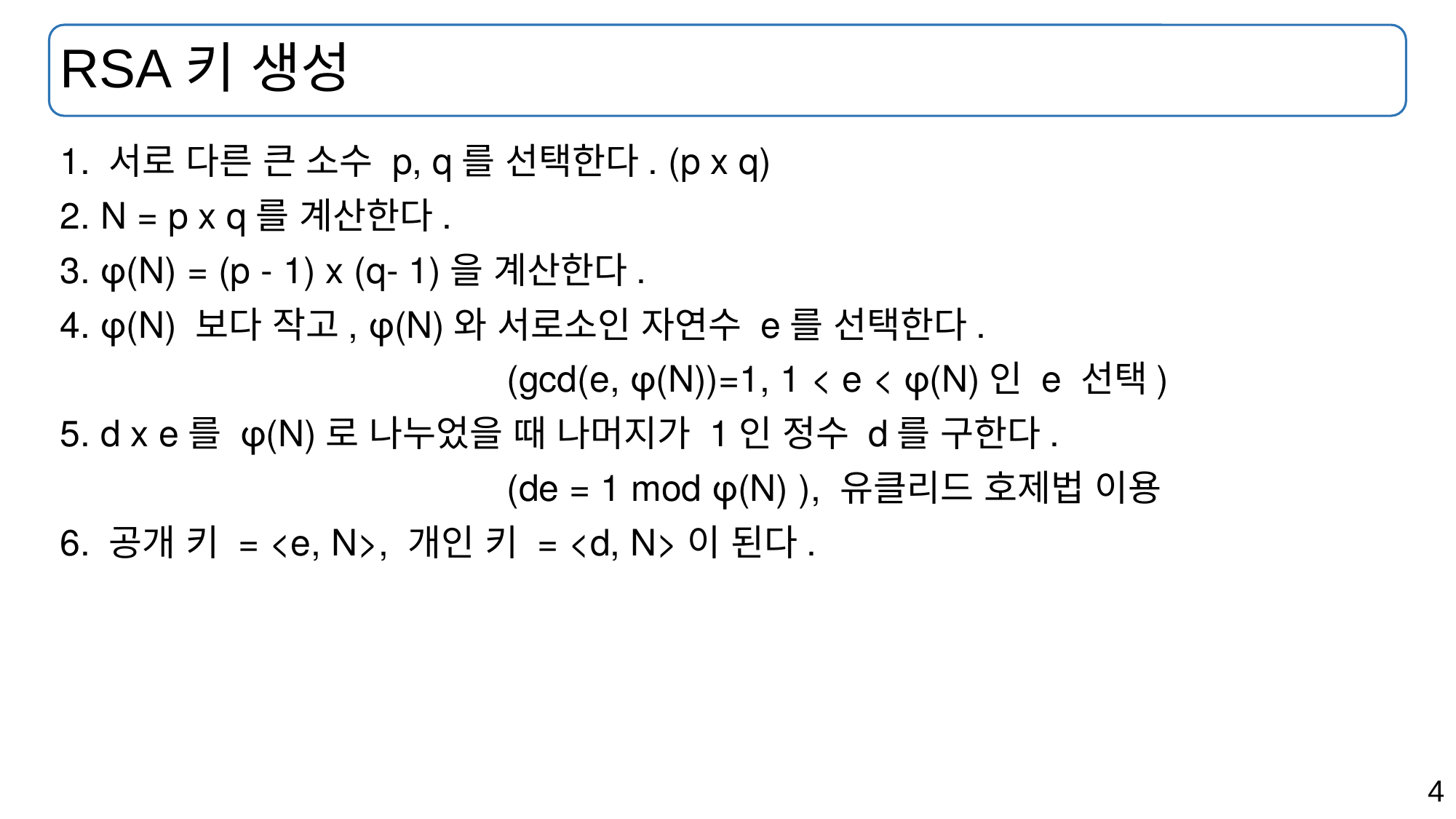

# RSA키 생성
1.﻿﻿﻿ 서로 다른 큰 소수 p, q를 선택한다. (p x q)
2. ﻿N = p x q를 계산한다.
3. φ(N) = (p - 1) x (q- 1)을 계산한다.
4. φ(N) 보다 작고, φ(N)와 서로소인 자연수 e를 선택한다.
				 (gcd(e, φ(N))=1, 1 < e < φ(N)인 e 선택)
5. ﻿﻿﻿d x e를 φ(N)로 나누었을 때 나머지가 1인 정수 d를 구한다.
				 (de = 1 mod φ(N) ), 유클리드 호제법 이용
6.﻿﻿﻿ 공개 키 = <e, N>, 개인 키 = <d, N>이 된다.